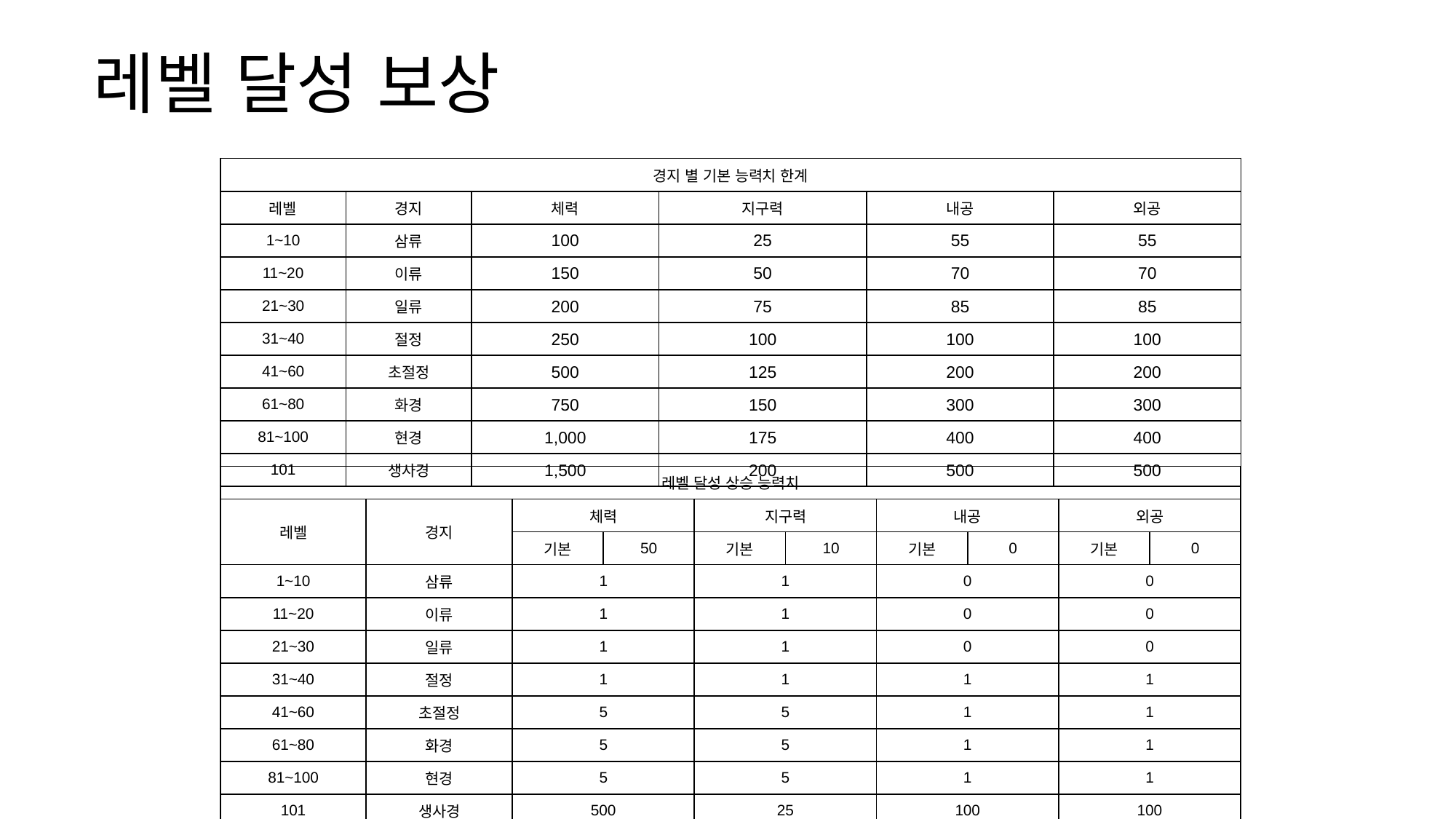

레벨 달성 보상
| 경지 별 기본 능력치 한계 |  |  |  |  |  |
| --- | --- | --- | --- | --- | --- |
| 레벨 | 경지 | 체력 | 지구력 | 내공 | 외공 |
| 1~10 | 삼류 | 100 | 25 | 55 | 55 |
| 11~20 | 이류 | 150 | 50 | 70 | 70 |
| 21~30 | 일류 | 200 | 75 | 85 | 85 |
| 31~40 | 절정 | 250 | 100 | 100 | 100 |
| 41~60 | 초절정 | 500 | 125 | 200 | 200 |
| 61~80 | 화경 | 750 | 150 | 300 | 300 |
| 81~100 | 현경 | 1,000 | 175 | 400 | 400 |
| 101 | 생사경 | 1,500 | 200 | 500 | 500 |
| 레벨 달성 상승 능력치 | 레벨 업 상승 능력치 |  |  |  |  |  |  |  |  |
| --- | --- | --- | --- | --- | --- | --- | --- | --- | --- |
| 레벨 | 경지 | 체력 |  | 지구력 |  | 내공 |  | 외공 |  |
|  |  | 기본 | 50 | 기본 | 10 | 기본 | 0 | 기본 | 0 |
| 1~10 | 삼류 | 1 |  | 1 |  | 0 |  | 0 |  |
| 11~20 | 이류 | 1 |  | 1 |  | 0 |  | 0 |  |
| 21~30 | 일류 | 1 |  | 1 |  | 0 |  | 0 |  |
| 31~40 | 절정 | 1 |  | 1 |  | 1 |  | 1 |  |
| 41~60 | 초절정 | 5 |  | 5 |  | 1 |  | 1 |  |
| 61~80 | 화경 | 5 |  | 5 |  | 1 |  | 1 |  |
| 81~100 | 현경 | 5 |  | 5 |  | 1 |  | 1 |  |
| 101 | 생사경 | 500 |  | 25 |  | 100 |  | 100 |  |